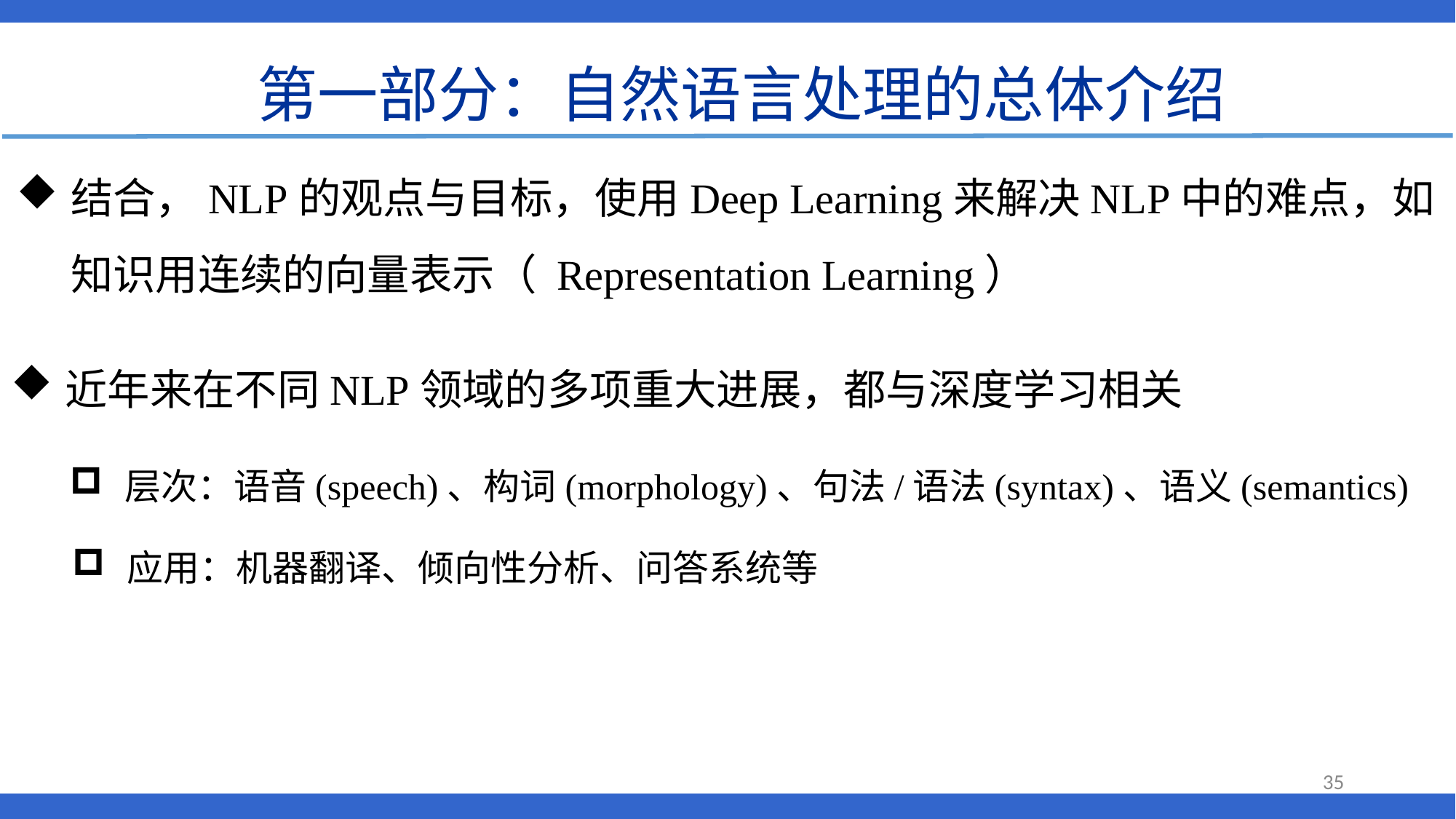

第一部分：自然语言处理的总体介绍
结合，NLP的观点与目标，使用Deep Learning来解决NLP中的难点，如知识用连续的向量表示（ Representation Learning）
近年来在不同NLP领域的多项重大进展，都与深度学习相关
层次：语音(speech)、构词(morphology)、句法/语法(syntax)、语义(semantics)
应用：机器翻译、倾向性分析、问答系统等
35